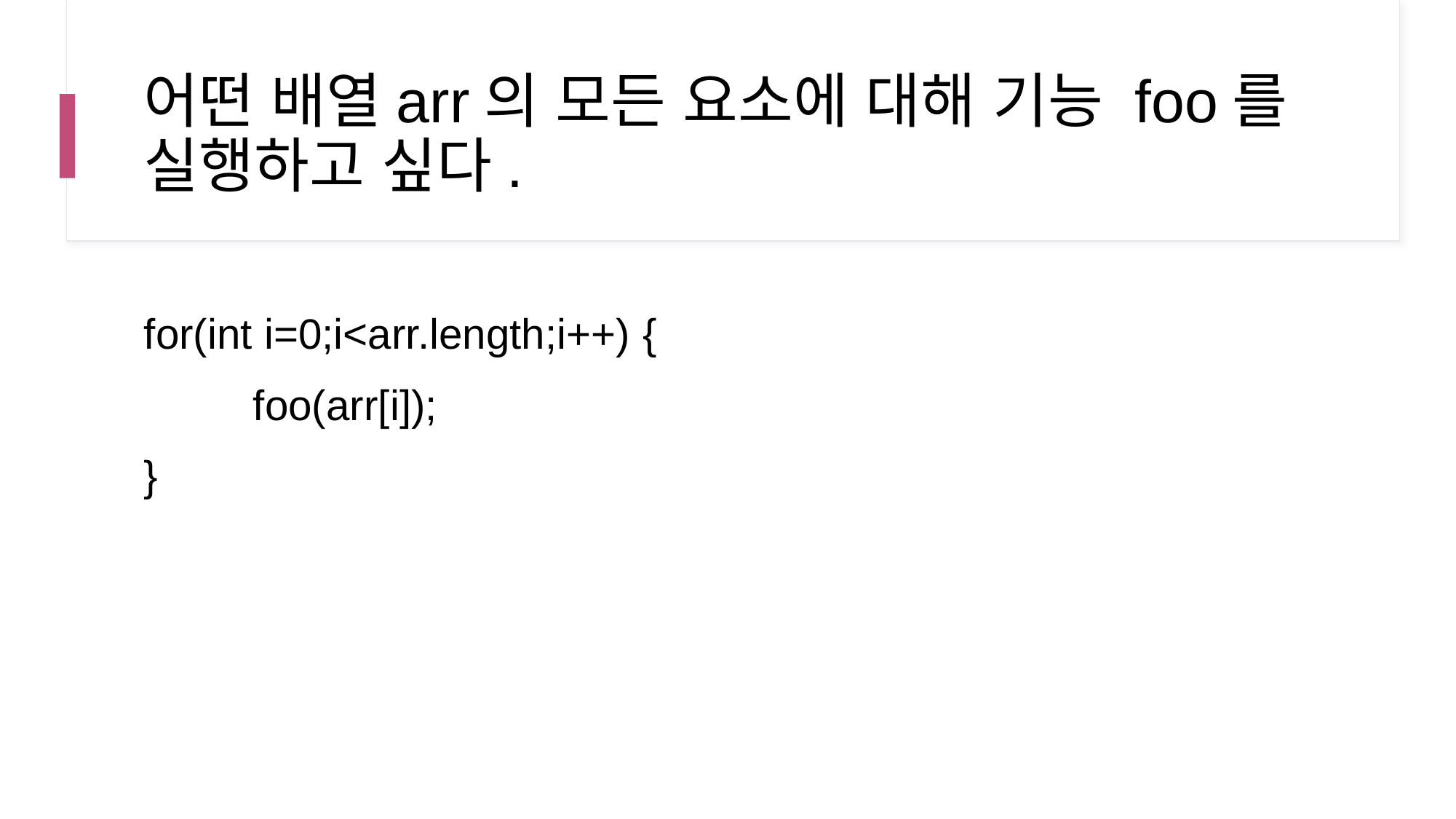

# 어떤 배열arr의 모든 요소에 대해 기능 foo를 실행하고 싶다.
for(int i=0;i<arr.length;i++) {
	foo(arr[i]);
}